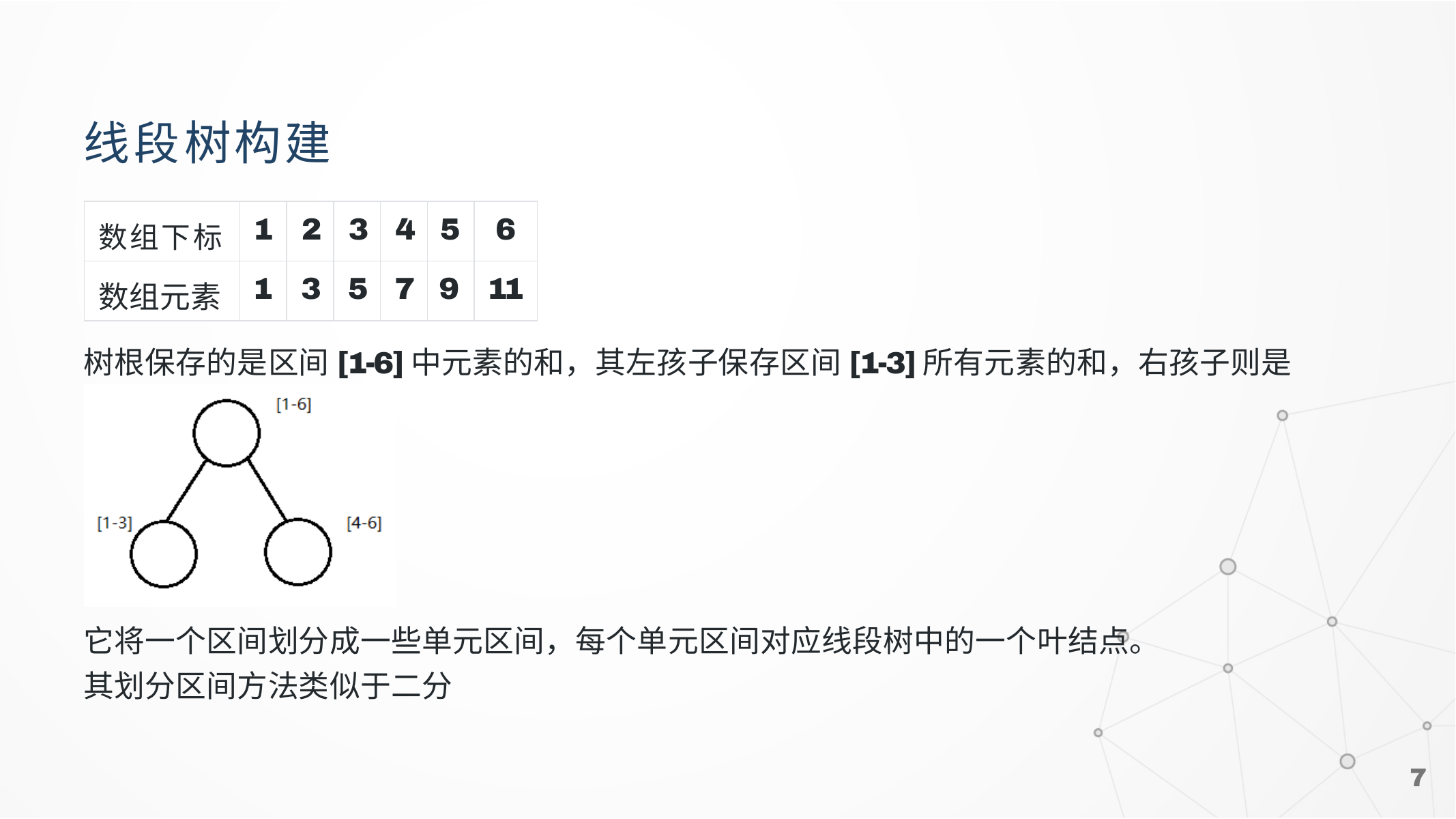

# 线段树构建
| 数组下标 | 1 | 2 | 3 | 4 | 5 | 6 |
| --- | --- | --- | --- | --- | --- | --- |
| 数组元素 | 1 | 3 | 5 | 7 | 9 | 11 |
树根保存的是区间[1-6]中元素的和，其左孩子保存区间[1-3]所有元素的和，右孩子则是[4-6]

它将一个区间划分成一些单元区间，每个单元区间对应线段树中的一个叶结点。 其划分区间方法类似于二分
7